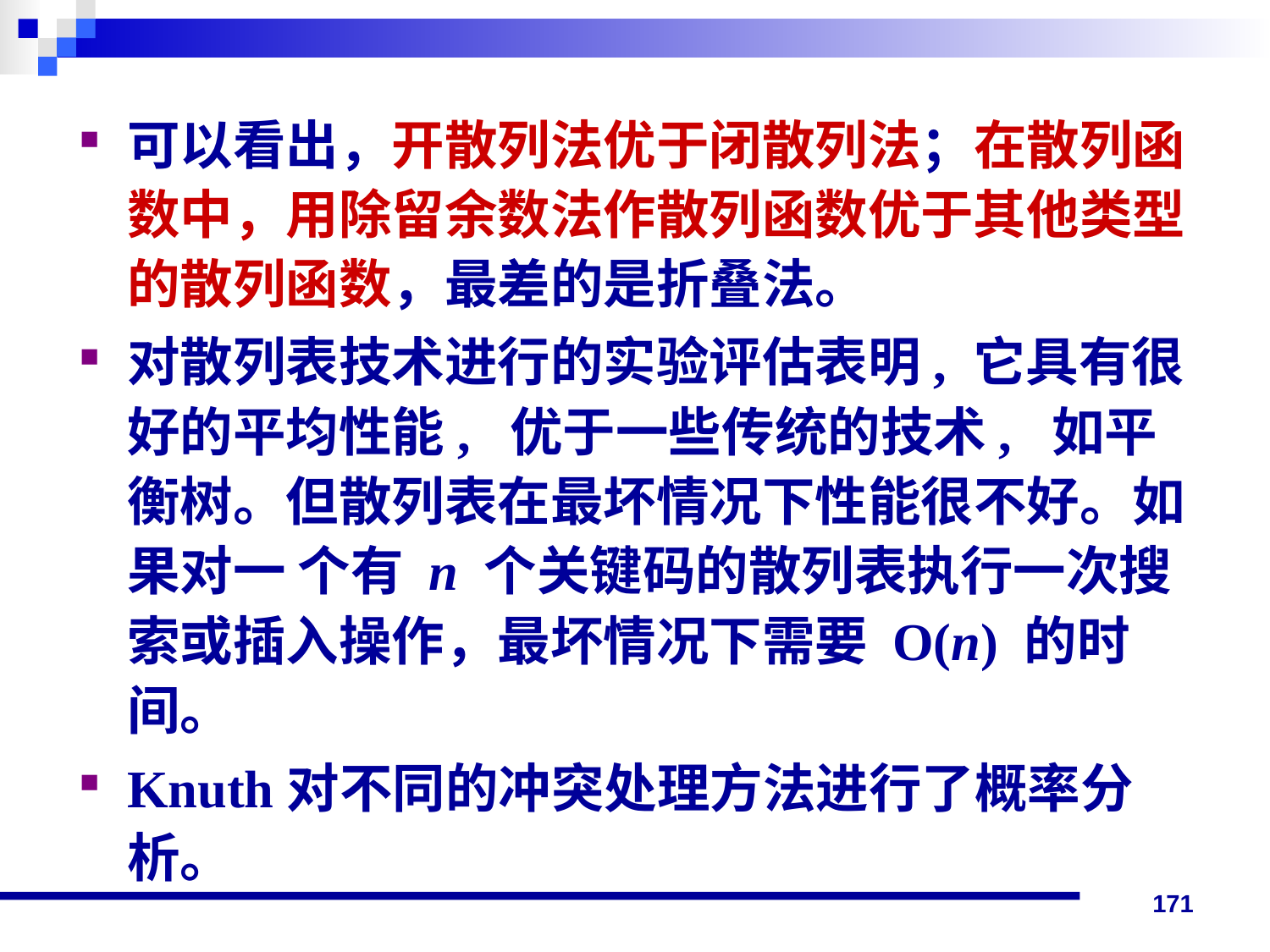

可以看出，开散列法优于闭散列法；在散列函数中，用除留余数法作散列函数优于其他类型的散列函数，最差的是折叠法。
对散列表技术进行的实验评估表明, 它具有很好的平均性能,  优于一些传统的技术,  如平衡树。但散列表在最坏情况下性能很不好。如果对一 个有 n 个关键码的散列表执行一次搜索或插入操作，最坏情况下需要 O(n) 的时间。
Knuth对不同的冲突处理方法进行了概率分析。
171